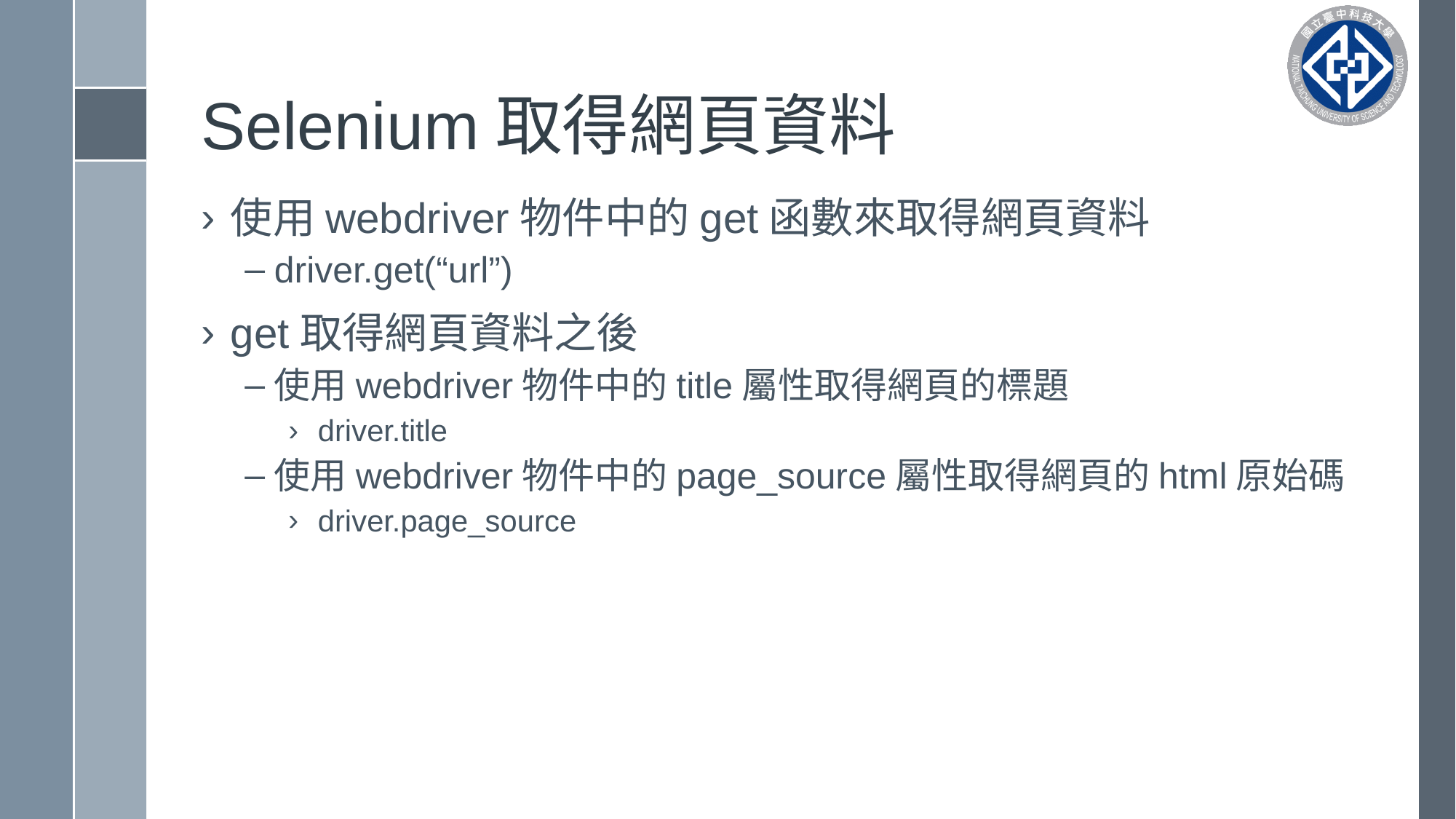

# Selenium取得網頁資料
使用webdriver物件中的get函數來取得網頁資料
driver.get(“url”)
get取得網頁資料之後
使用webdriver物件中的title屬性取得網頁的標題
driver.title
使用webdriver物件中的page_source屬性取得網頁的html原始碼
driver.page_source